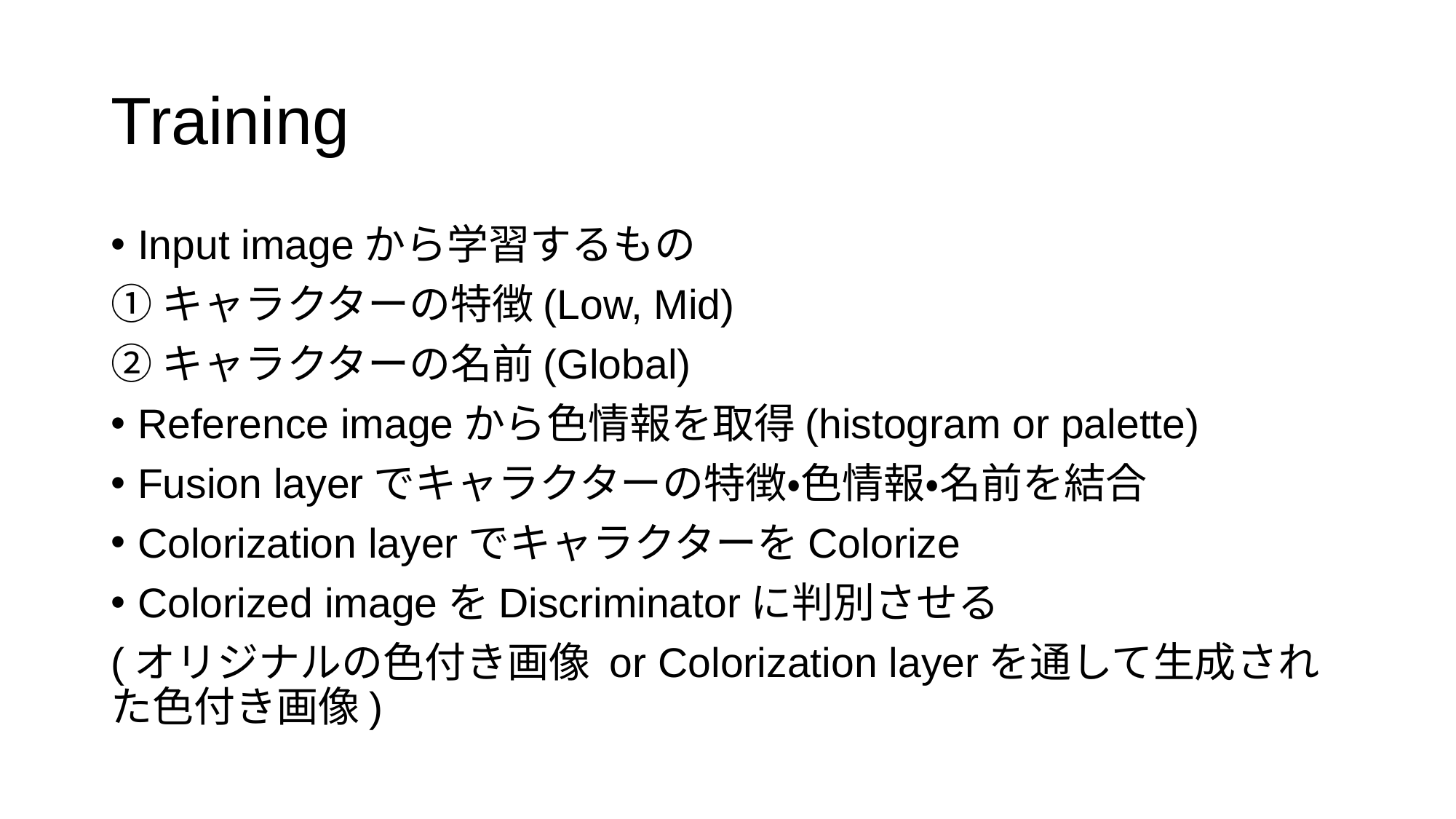

# Training
Input imageから学習するもの
①キャラクターの特徴(Low, Mid)
②キャラクターの名前(Global)
Reference imageから色情報を取得(histogram or palette)
Fusion layerでキャラクターの特徴・色情報・名前を結合
Colorization layerでキャラクターをColorize
Colorized imageをDiscriminatorに判別させる
(オリジナルの色付き画像 or Colorization layerを通して生成された色付き画像)